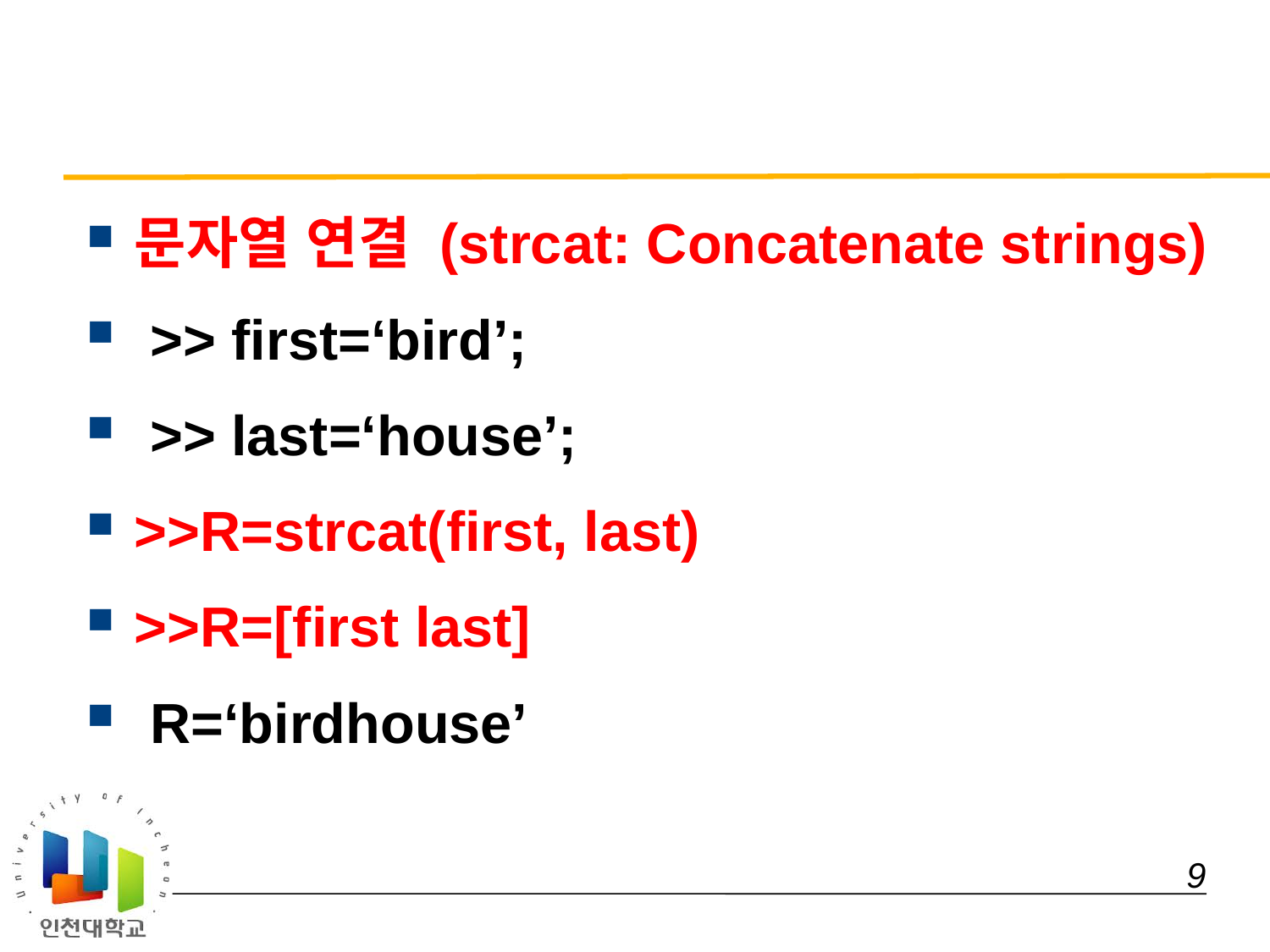

#
문자열 연결 (strcat: Concatenate strings)
 >> first=‘bird’;
 >> last=‘house’;
>>R=strcat(first, last)
>>R=[first last]
 R=‘birdhouse’
 9